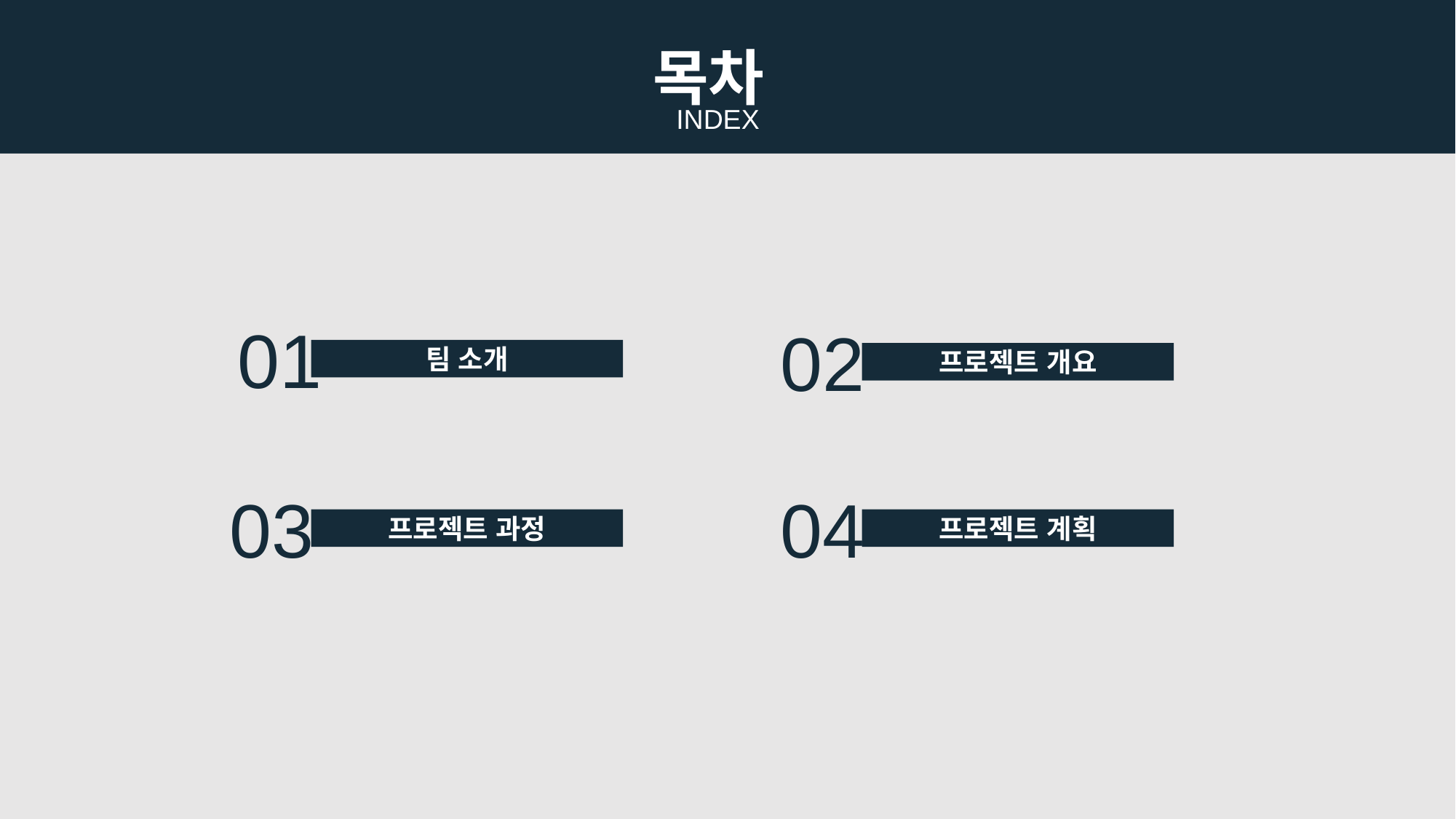

목차
INDEX

01
02
팀 소개
프로젝트 개요
03
04
프로젝트 과정
프로젝트 계획